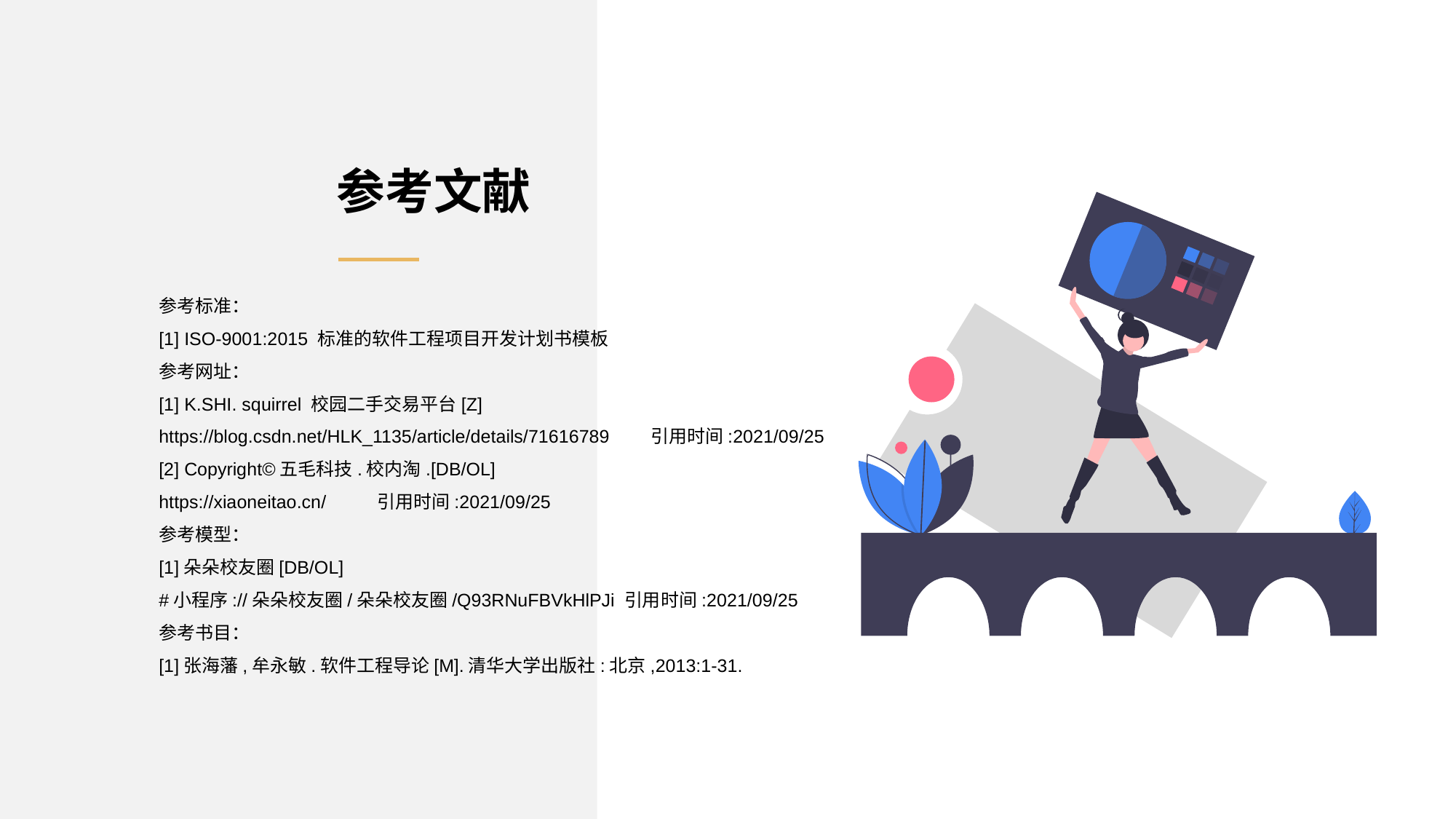

参考文献

参考标准：
[1] ISO-9001:2015 标准的软件工程项目开发计划书模板
参考网址：
[1] K.SHI. squirrel 校园二手交易平台[Z] https://blog.csdn.net/HLK_1135/article/details/71616789       引用时间:2021/09/25
[2] Copyright©五毛科技.校内淘.[DB/OL]
https://xiaoneitao.cn/ 	引用时间:2021/09/25
参考模型：
[1]朵朵校友圈[DB/OL]
#小程序://朵朵校友圈/朵朵校友圈/Q93RNuFBVkHlPJi 引用时间:2021/09/25
参考书目：
[1]张海藩,牟永敏.软件工程导论[M].清华大学出版社:北京,2013:1-31.